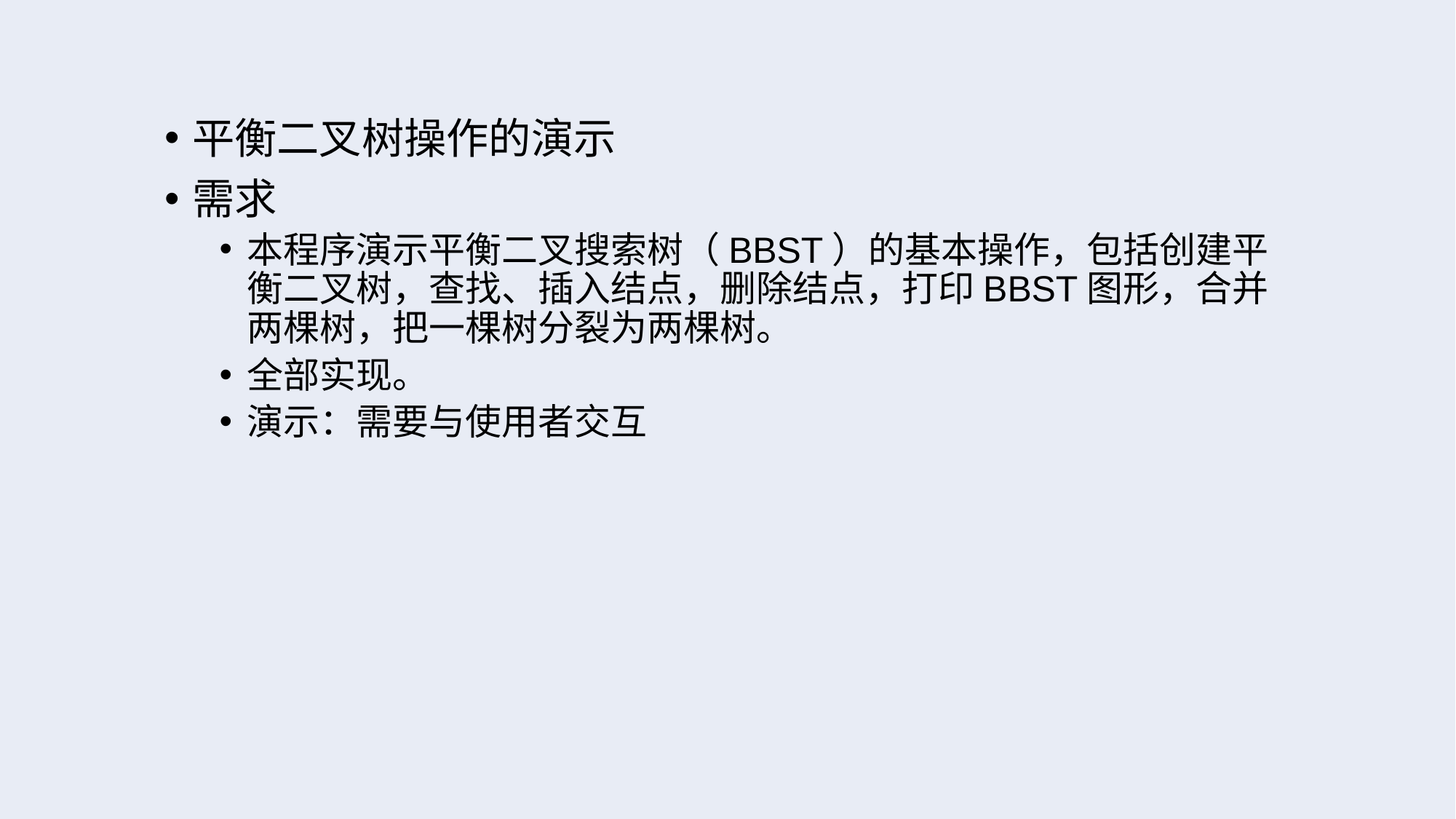

平衡二叉树操作的演示
需求
本程序演示平衡二叉搜索树（BBST）的基本操作，包括创建平衡二叉树，查找、插入结点，删除结点，打印BBST图形，合并两棵树，把一棵树分裂为两棵树。
全部实现。
演示：需要与使用者交互